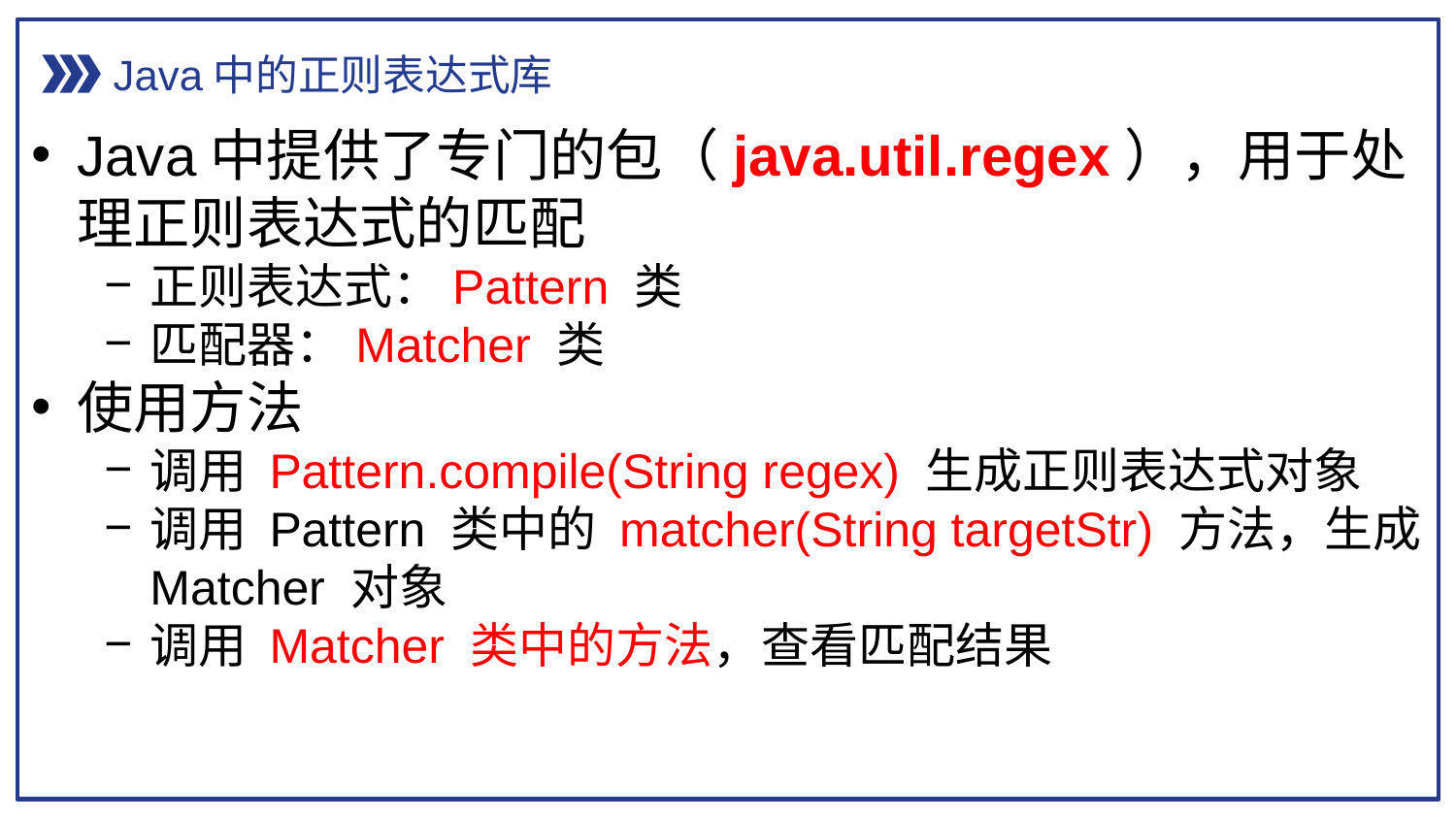

Java中的正则表达式库

Java中提供了专门的包（java.util.regex），用于处理正则表达式的匹配
正则表达式：Pattern 类
匹配器：Matcher 类
使用方法
调用 Pattern.compile(String regex) 生成正则表达式对象
调用 Pattern 类中的 matcher(String targetStr) 方法，生成 Matcher 对象
调用 Matcher 类中的方法，查看匹配结果